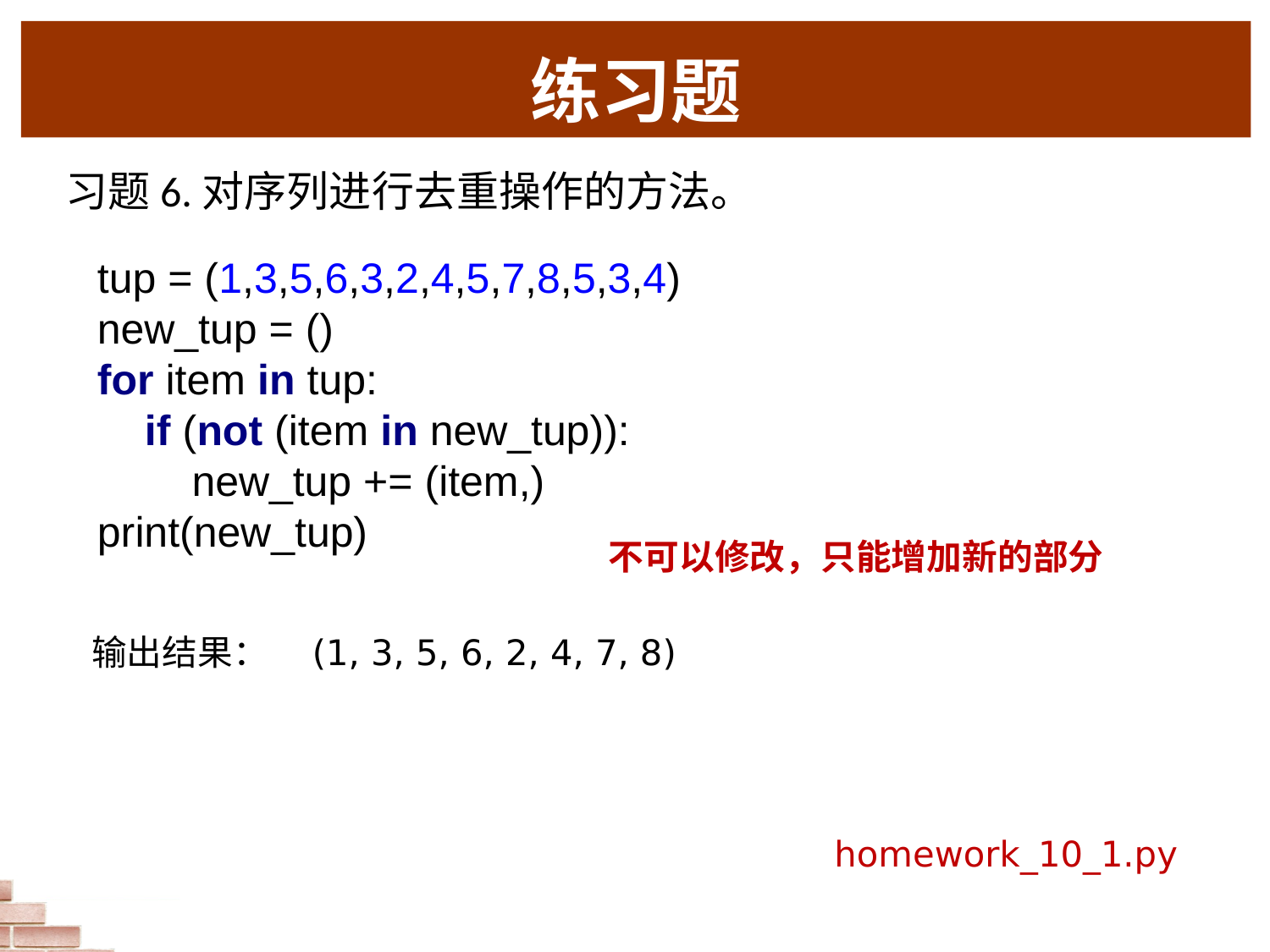

# 练习题
习题6.对序列进行去重操作的方法。
tup = (1,3,5,6,3,2,4,5,7,8,5,3,4)
new_tup = ()
for item in tup:
    if (not (item in new_tup)):
        new_tup += (item,)
print(new_tup)
不可以修改，只能增加新的部分
输出结果：
(1, 3, 5, 6, 2, 4, 7, 8)
homework_10_1.py